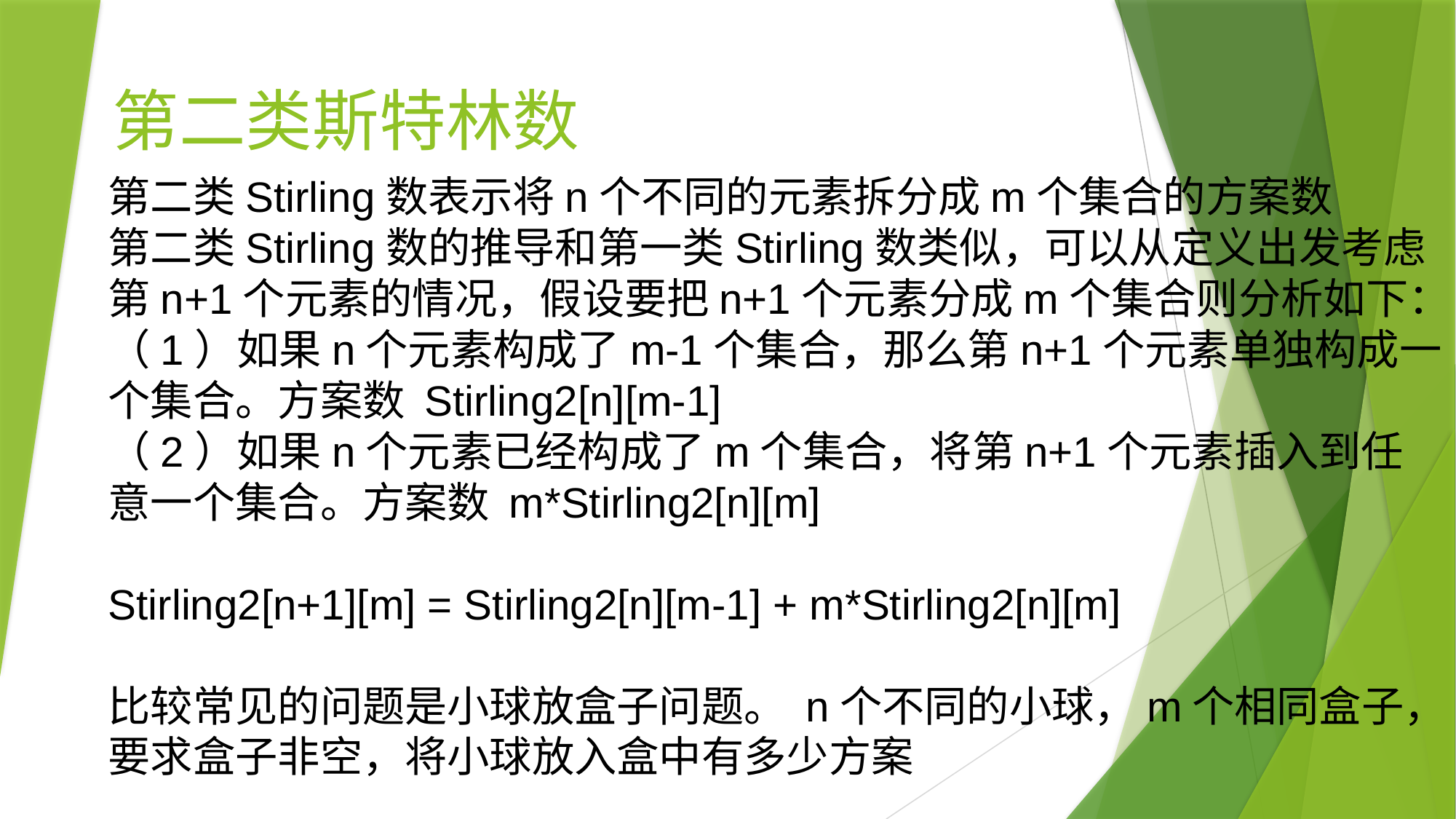

# 第二类斯特林数
第二类Stirling数表示将n个不同的元素拆分成m个集合的方案数
第二类Stirling数的推导和第一类Stirling数类似，可以从定义出发考虑第n+1个元素的情况，假设要把n+1个元素分成m个集合则分析如下：
（1）如果n个元素构成了m-1个集合，那么第n+1个元素单独构成一个集合。方案数 Stirling2[n][m-1]
（2）如果n个元素已经构成了m个集合，将第n+1个元素插入到任意一个集合。方案数 m*Stirling2[n][m]

Stirling2[n+1][m] = Stirling2[n][m-1] + m*Stirling2[n][m]

比较常见的问题是小球放盒子问题。 n个不同的小球，m个相同盒子，要求盒子非空，将小球放入盒中有多少方案